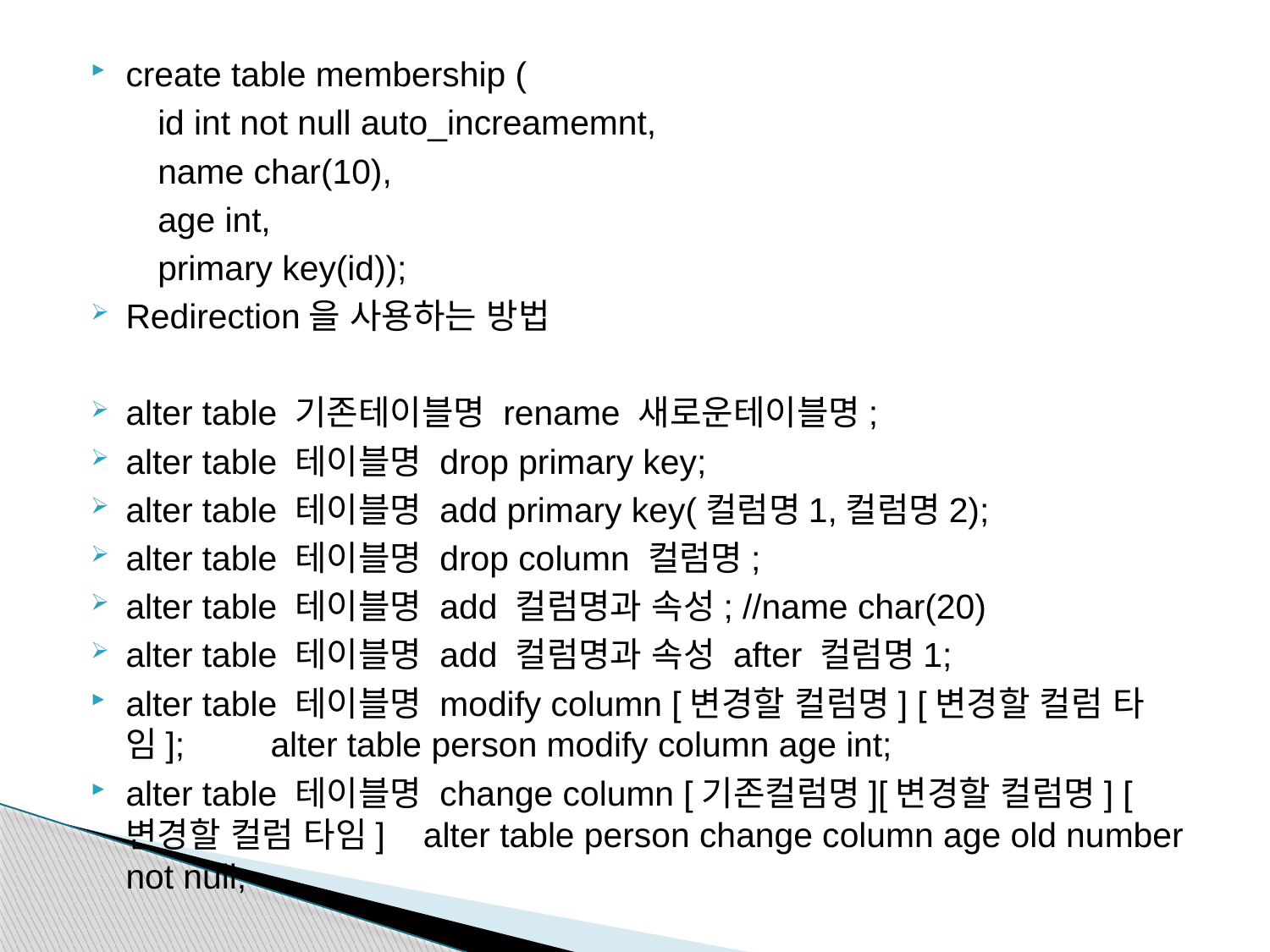

create table membership (
       id int not null auto_increamemnt,
       name char(10),
       age int,
       primary key(id));
Redirection을 사용하는 방법

alter table 기존테이블명 rename 새로운테이블명;
alter table 테이블명 drop primary key;
alter table 테이블명 add primary key(컬럼명1,컬럼명2);
alter table 테이블명 drop column 컬럼명;
alter table 테이블명 add 컬럼명과 속성; //name char(20)
alter table 테이블명 add 컬럼명과 속성 after 컬럼명1;
alter table 테이블명 modify column [변경할 컬럼명] [변경할 컬럼 타임];         alter table person modify column age int;
alter table 테이블명 change column [기존컬럼명][변경할 컬럼명] [변경할 컬럼 타임]    alter table person change column age old number not null;